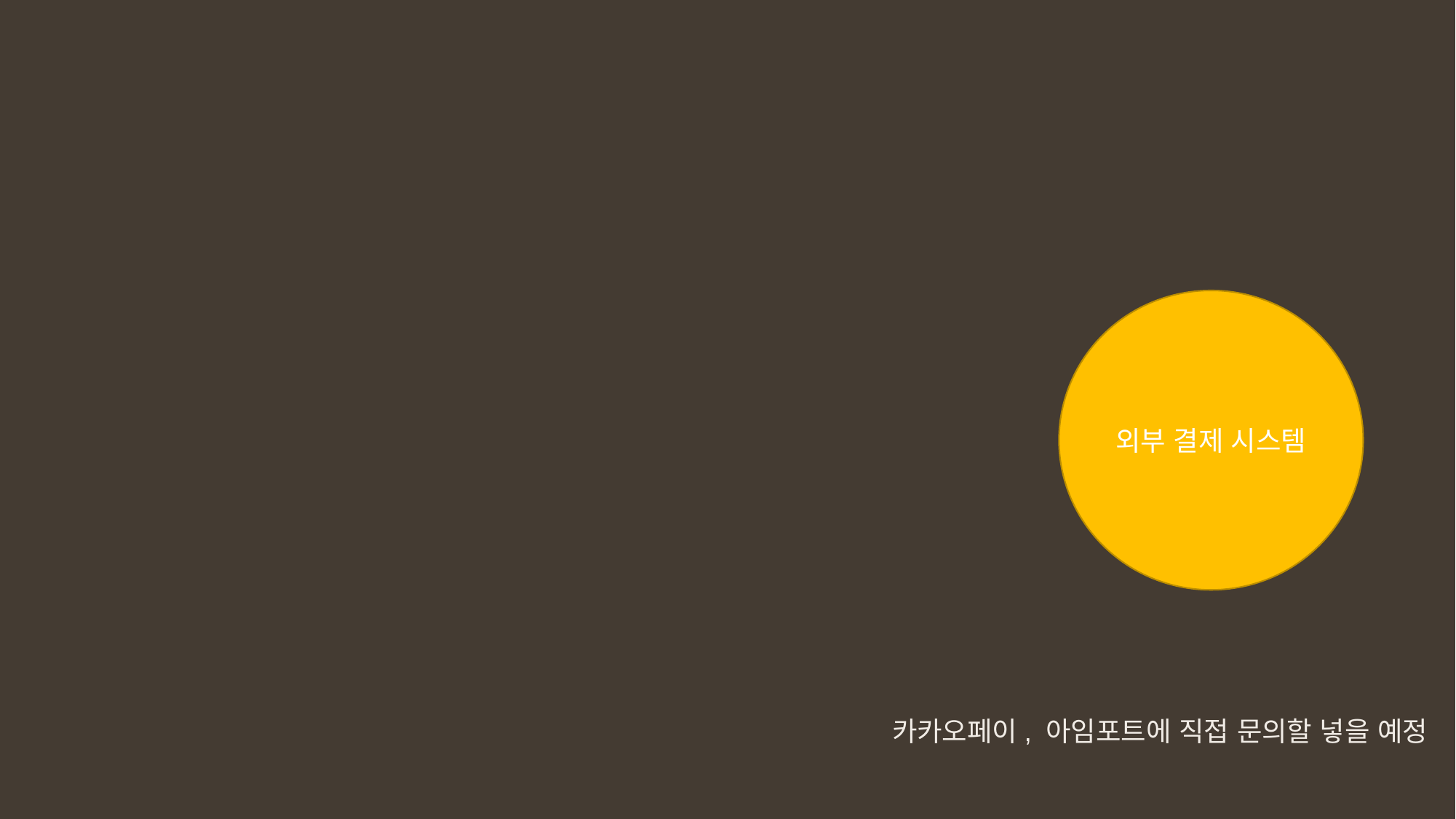

외부 결제 시스템
카카오페이, 아임포트에 직접 문의할 넣을 예정